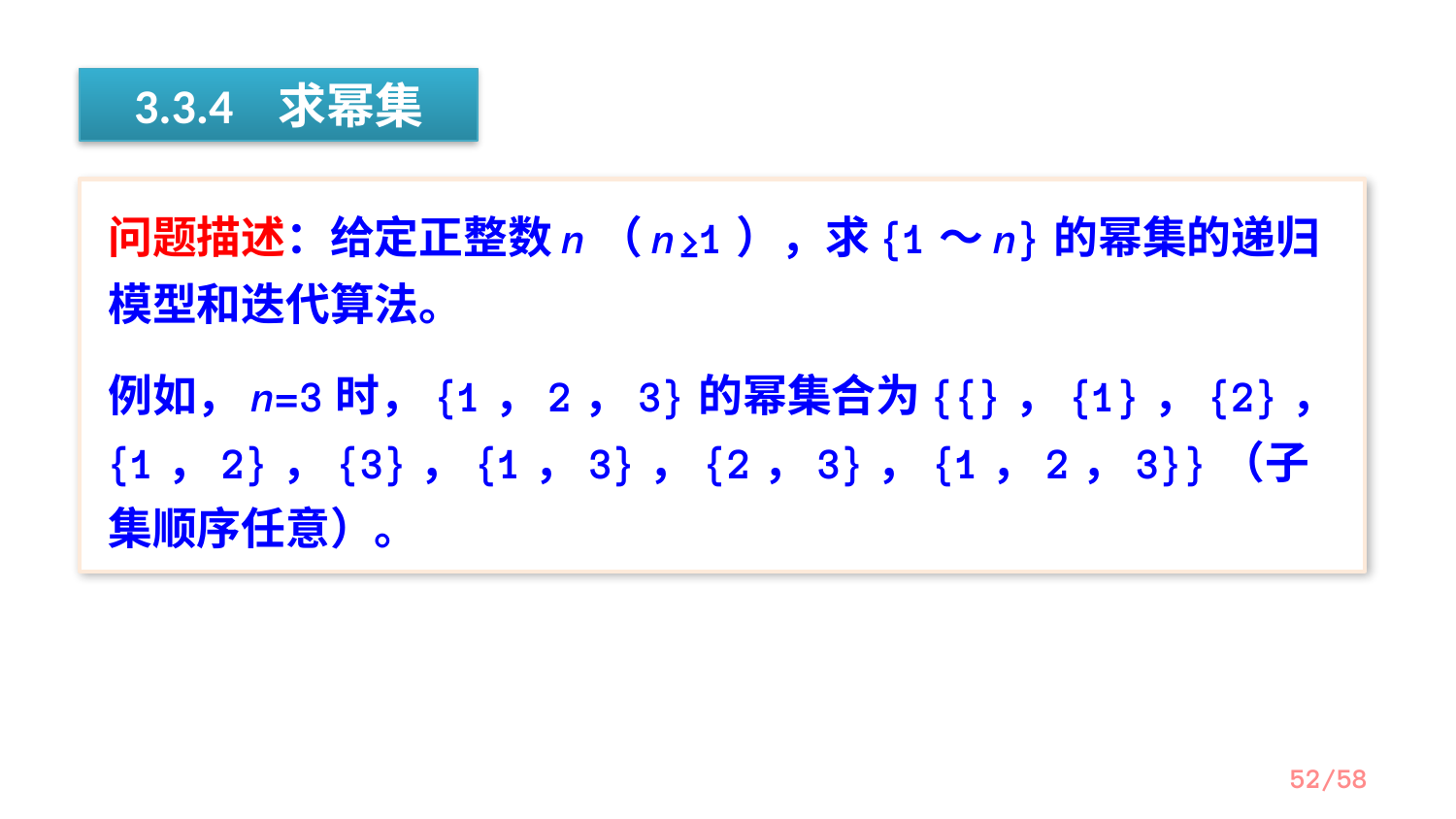

3.3.4   求幂集
问题描述：给定正整数n（n≥1），求{1～n}的幂集的递归模型和迭代算法。
例如，n=3时，{1，2，3}的幂集合为{{}，{1}，{2}，{1，2}，{3}，{1，3}，{2，3}，{1，2，3}}（子集顺序任意）。
52/58